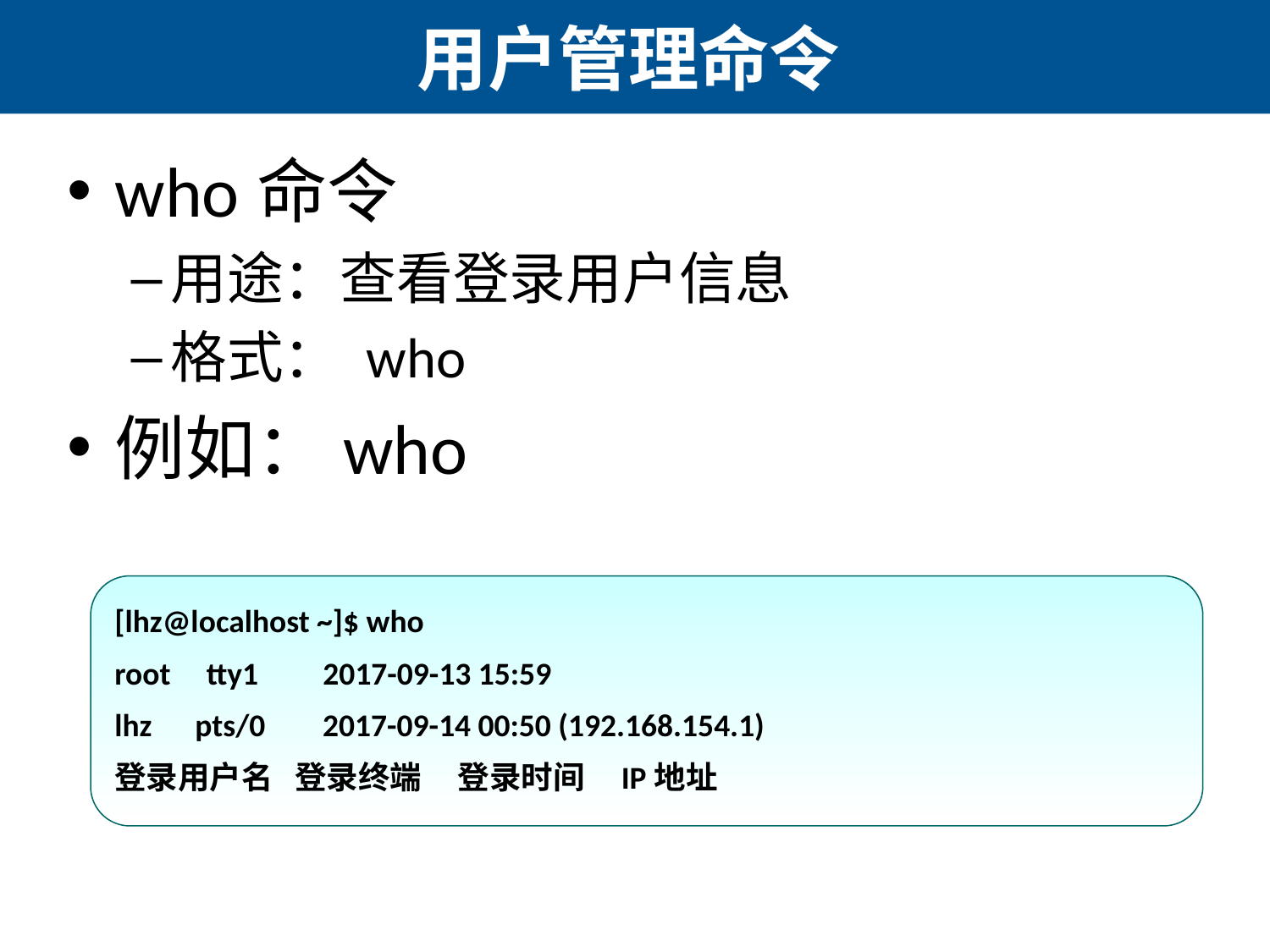

# 用户管理命令
who命令
用途：查看登录用户信息
格式： who
例如：who
[lhz@localhost ~]$ who
root     tty1         2017-09-13 15:59
lhz      pts/0        2017-09-14 00:50 (192.168.154.1)
登录用户名   登录终端     登录时间    IP地址